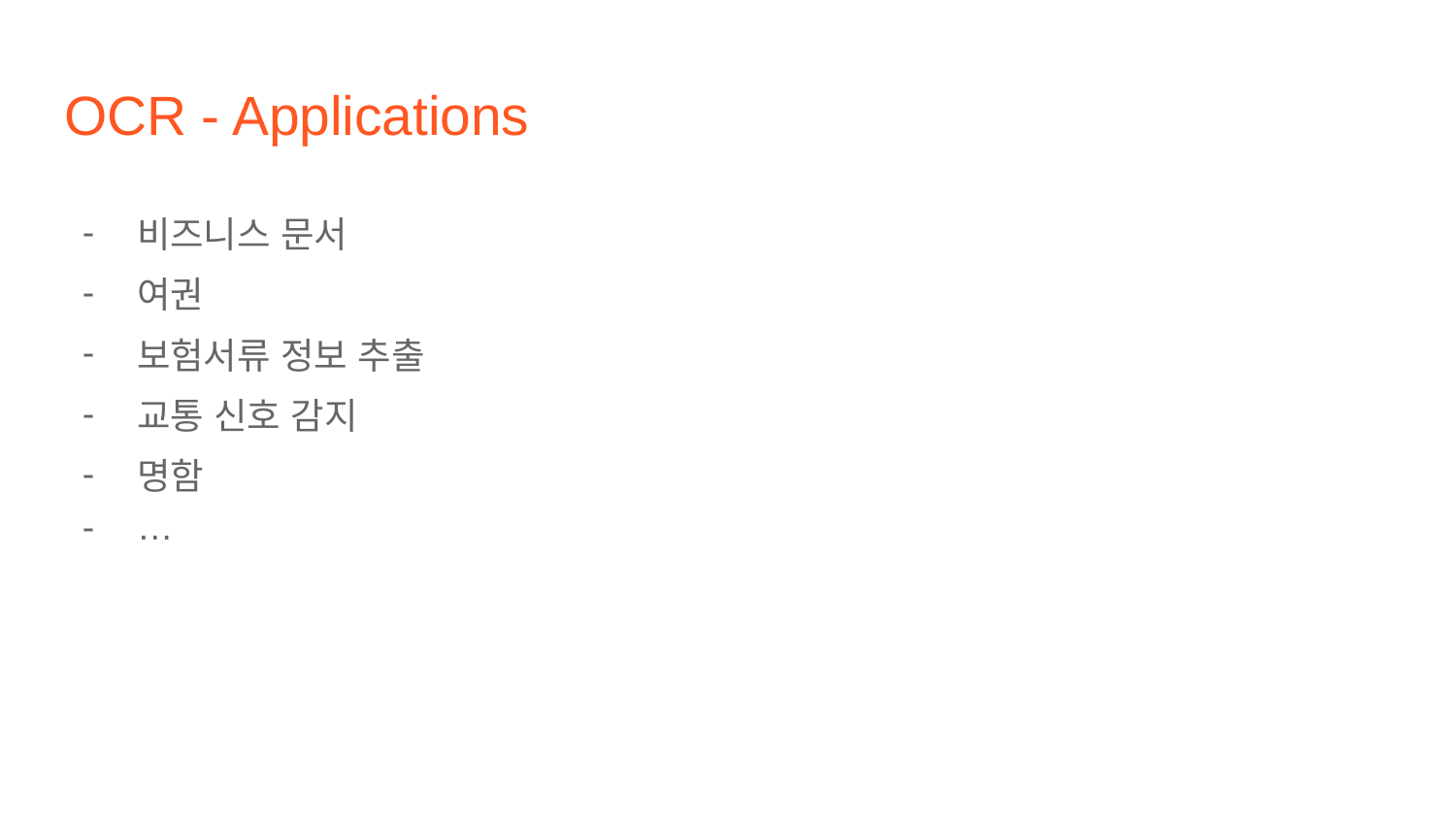

# OCR - Applications
비즈니스 문서
여권
보험서류 정보 추출
교통 신호 감지
명함
…